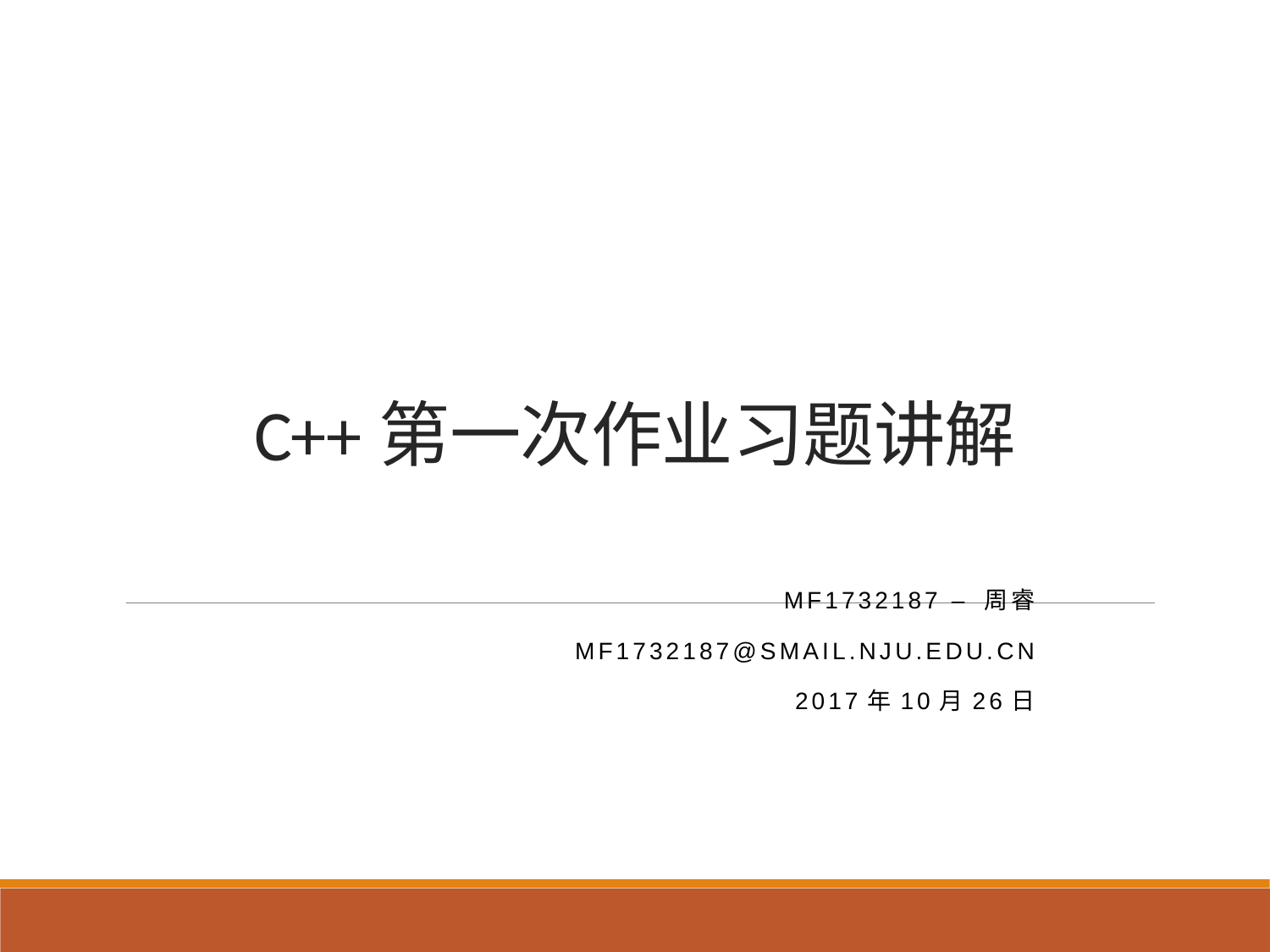

# C++第一次作业习题讲解
MF1732187 – 周睿
mF1732187@smail.nju.edu.cn
2017年10月26日